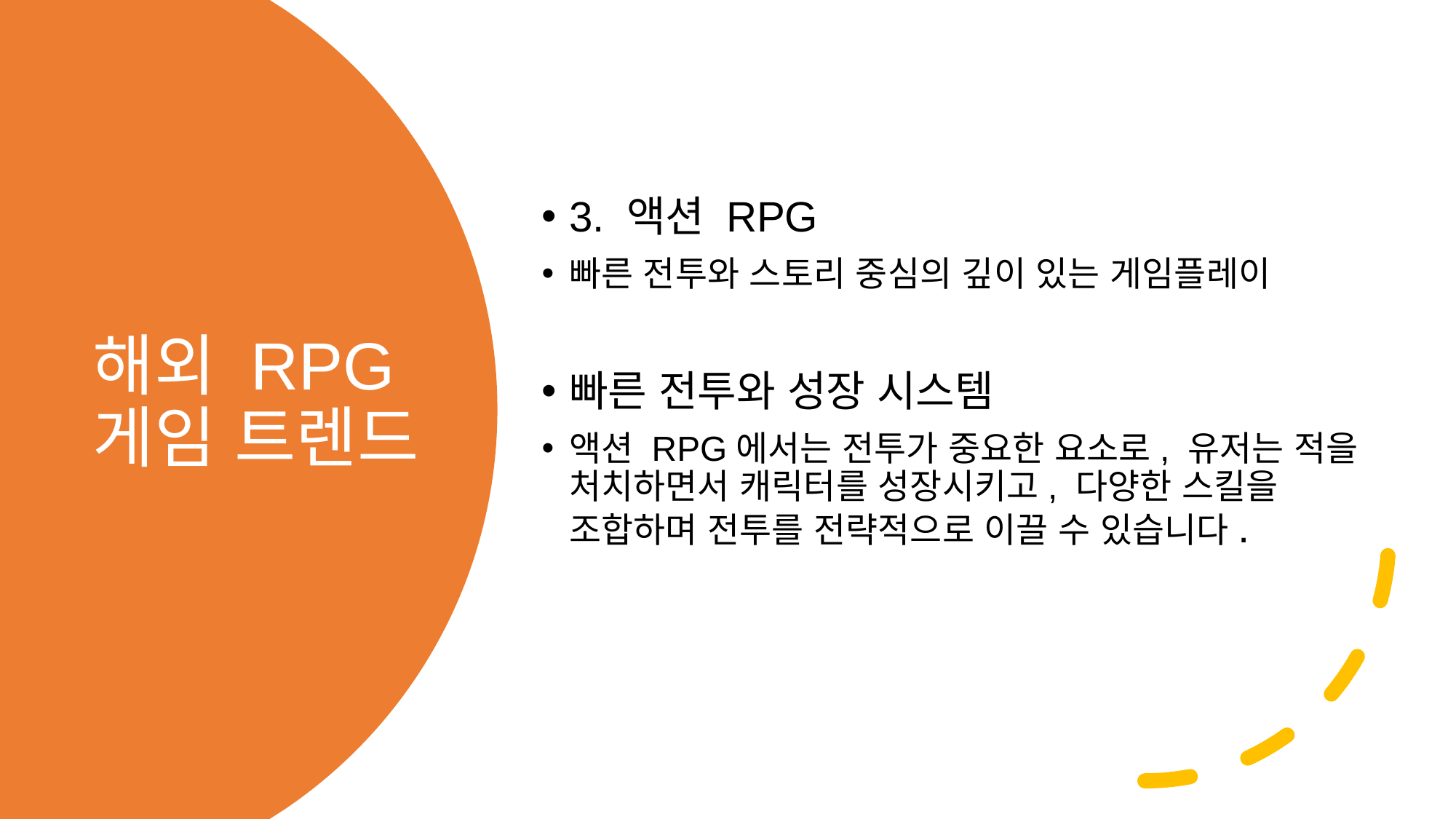

3. 액션 RPG
빠른 전투와 스토리 중심의 깊이 있는 게임플레이

빠른 전투와 성장 시스템
액션 RPG에서는 전투가 중요한 요소로, 유저는 적을 처치하면서 캐릭터를 성장시키고, 다양한 스킬을   조합하며 전투를 전략적으로 이끌 수 있습니다.

# 해외 RPG 게임 트렌드